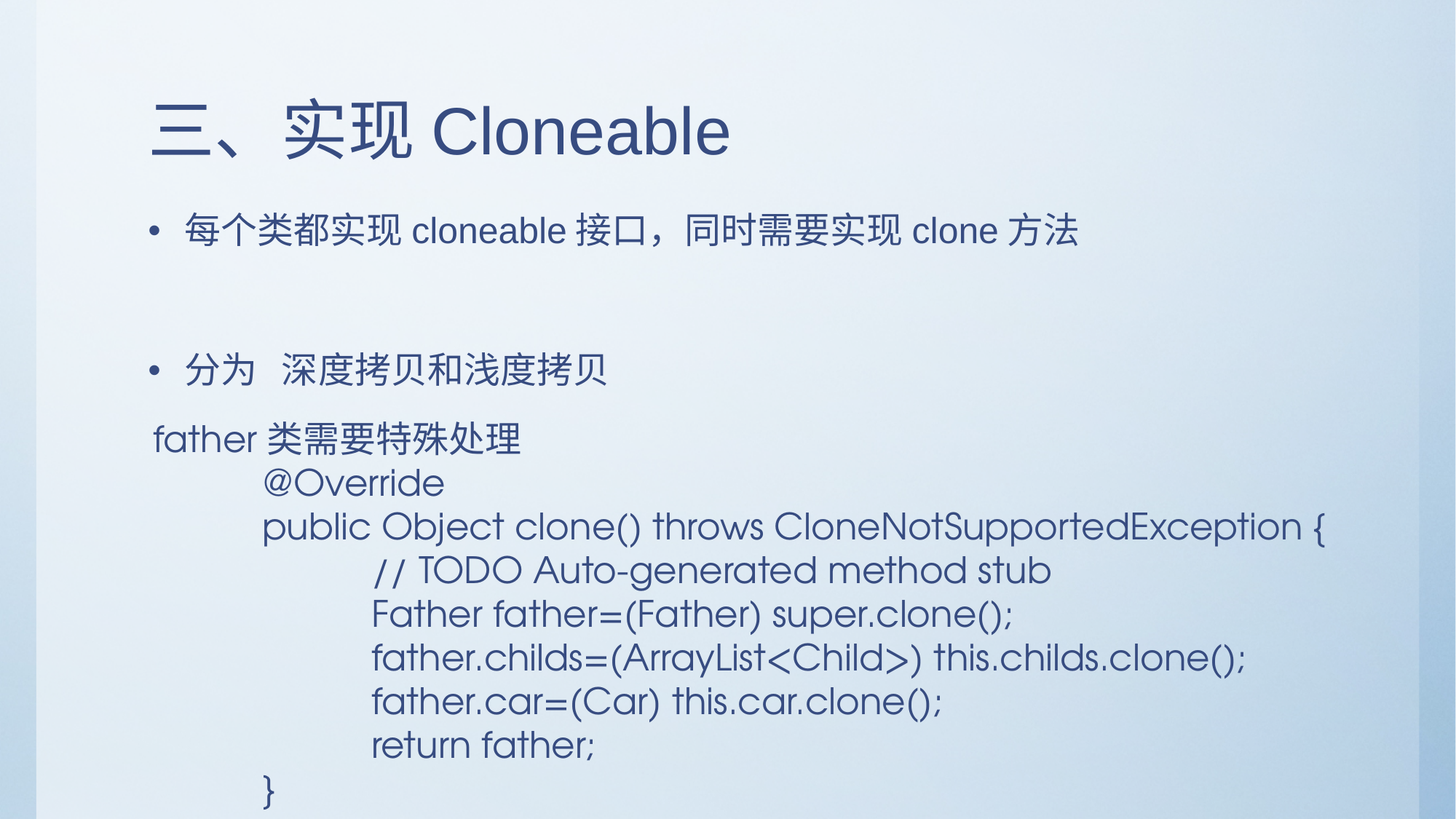

# 三、实现Cloneable
每个类都实现cloneable接口，同时需要实现clone方法

分为   深度拷贝和浅度拷贝
father类需要特殊处理
	@Override
	public Object clone() throws CloneNotSupportedException {
		// TODO Auto-generated method stub
		Father father=(Father) super.clone();
		father.childs=(ArrayList<Child>) this.childs.clone();
		father.car=(Car) this.car.clone();
		return father;
	}